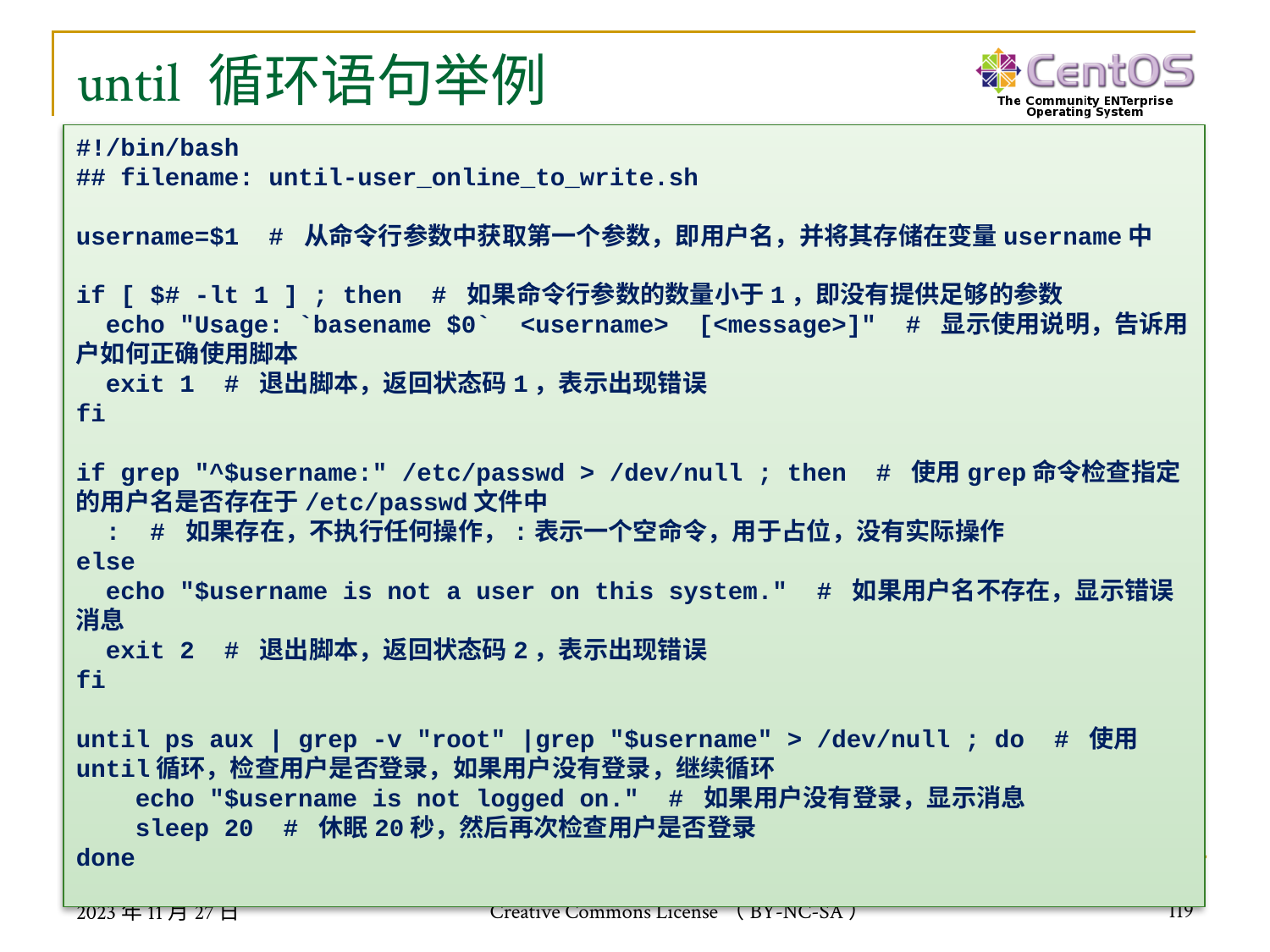

# until 循环语句举例
#!/bin/bash
## filename: until-user_online_to_write.sh

username=$1  # 从命令行参数中获取第一个参数，即用户名，并将其存储在变量username中

if [ $# -lt 1 ] ; then  # 如果命令行参数的数量小于1，即没有提供足够的参数
  echo "Usage: `basename $0`  <username>  [<message>]"  # 显示使用说明，告诉用户如何正确使用脚本
  exit 1  # 退出脚本，返回状态码1，表示出现错误
fi

if grep "^$username:" /etc/passwd > /dev/null ; then  # 使用grep命令检查指定的用户名是否存在于/etc/passwd文件中
  :  # 如果存在，不执行任何操作，:表示一个空命令，用于占位，没有实际操作
else
  echo "$username is not a user on this system."  # 如果用户名不存在，显示错误消息
  exit 2  # 退出脚本，返回状态码2，表示出现错误
fi

until ps aux | grep -v "root" |grep "$username" > /dev/null ; do  # 使用until循环，检查用户是否登录，如果用户没有登录，继续循环
    echo "$username is not logged on."  # 如果用户没有登录，显示消息
    sleep 20  # 休眠20秒，然后再次检查用户是否登录
done

梁如军（linuxbooks@126.com）
Creative Commons License（BY-NC-SA）
2023年11月27日
119